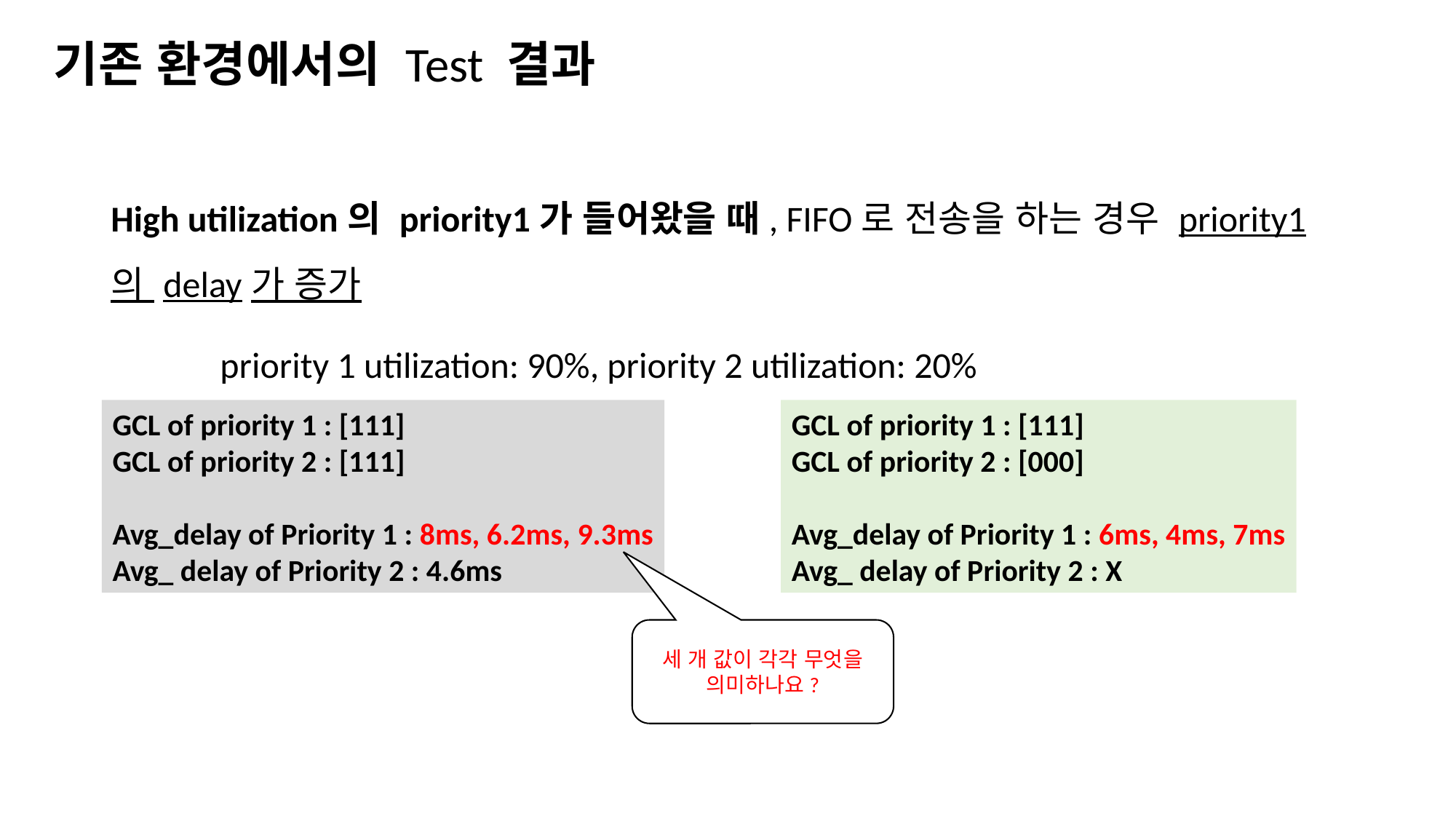

# 기존 환경에서의 Test 결과
High utilization의 priority1가 들어왔을 때, FIFO로 전송을 하는 경우 priority1의 delay가 증가
	priority 1 utilization: 90%, priority 2 utilization: 20%

GCL of priority 1 : [111]
GCL of priority 2 : [111]

Avg_delay of Priority 1 : 8ms, 6.2ms, 9.3ms
Avg_ delay of Priority 2 : 4.6ms
GCL of priority 1 : [111]
GCL of priority 2 : [000]

Avg_delay of Priority 1 : 6ms, 4ms, 7ms
Avg_ delay of Priority 2 : X
세 개 값이 각각 무엇을 의미하나요?